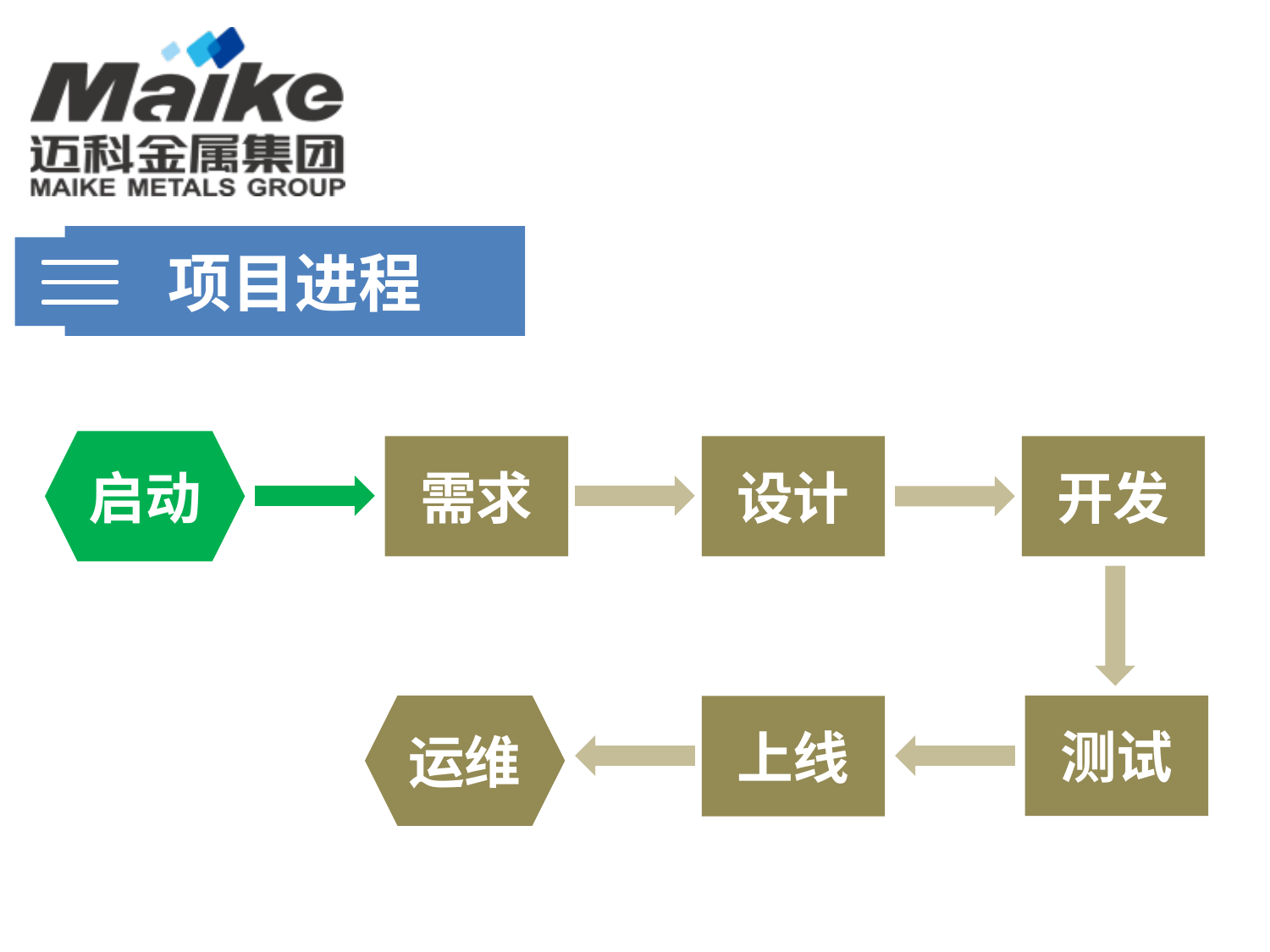

项目进程

启动
需求
设计
开发

运维
测试
上线